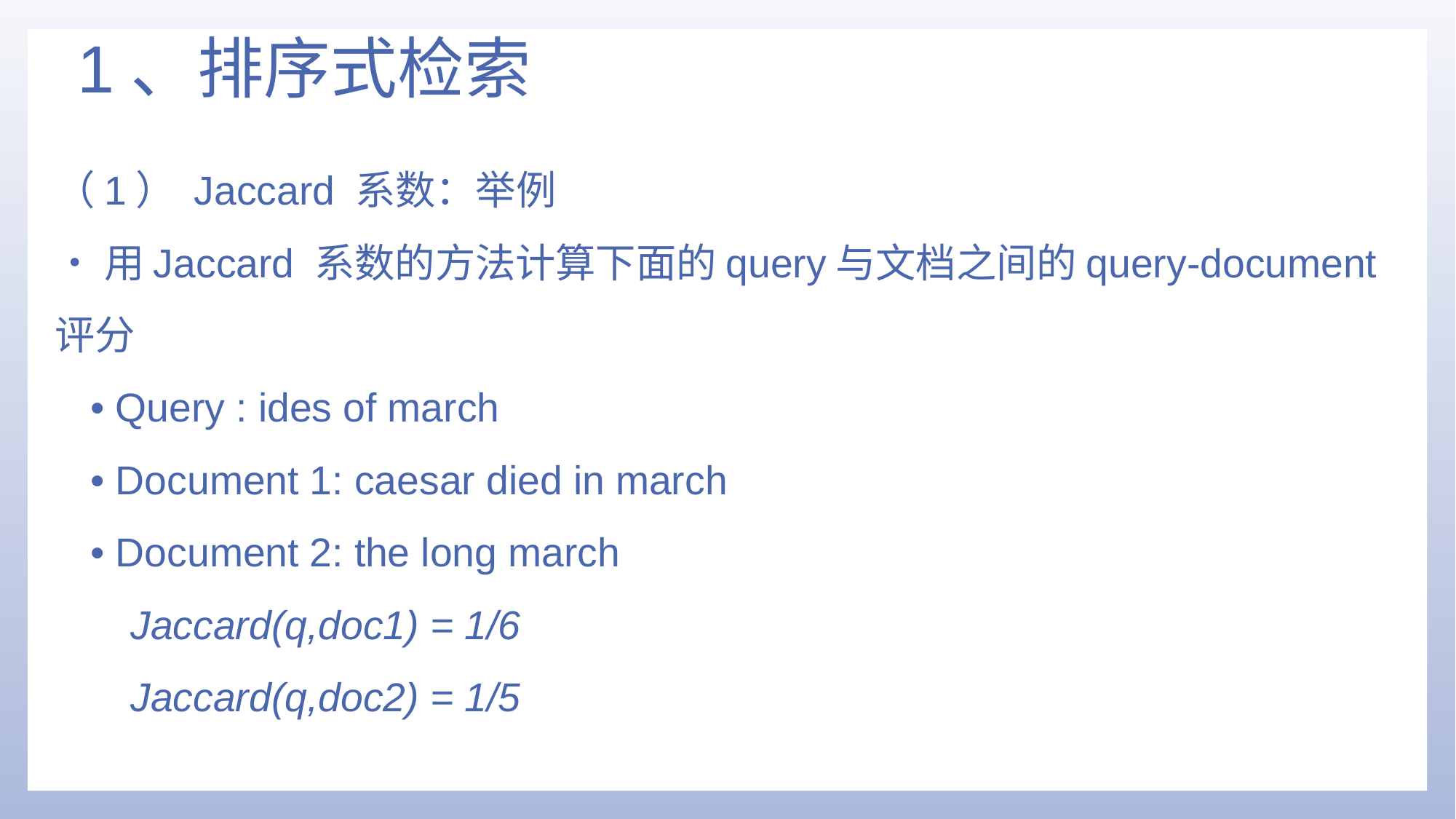

# 1、排序式检索
（1） Jaccard 系数：举例
•用Jaccard 系数的方法计算下面的query与文档之间的query-document 评分
• Query : ides of march
• Document 1: caesar died in march
• Document 2: the long march
Jaccard(q,doc1) = 1/6
Jaccard(q,doc2) = 1/5